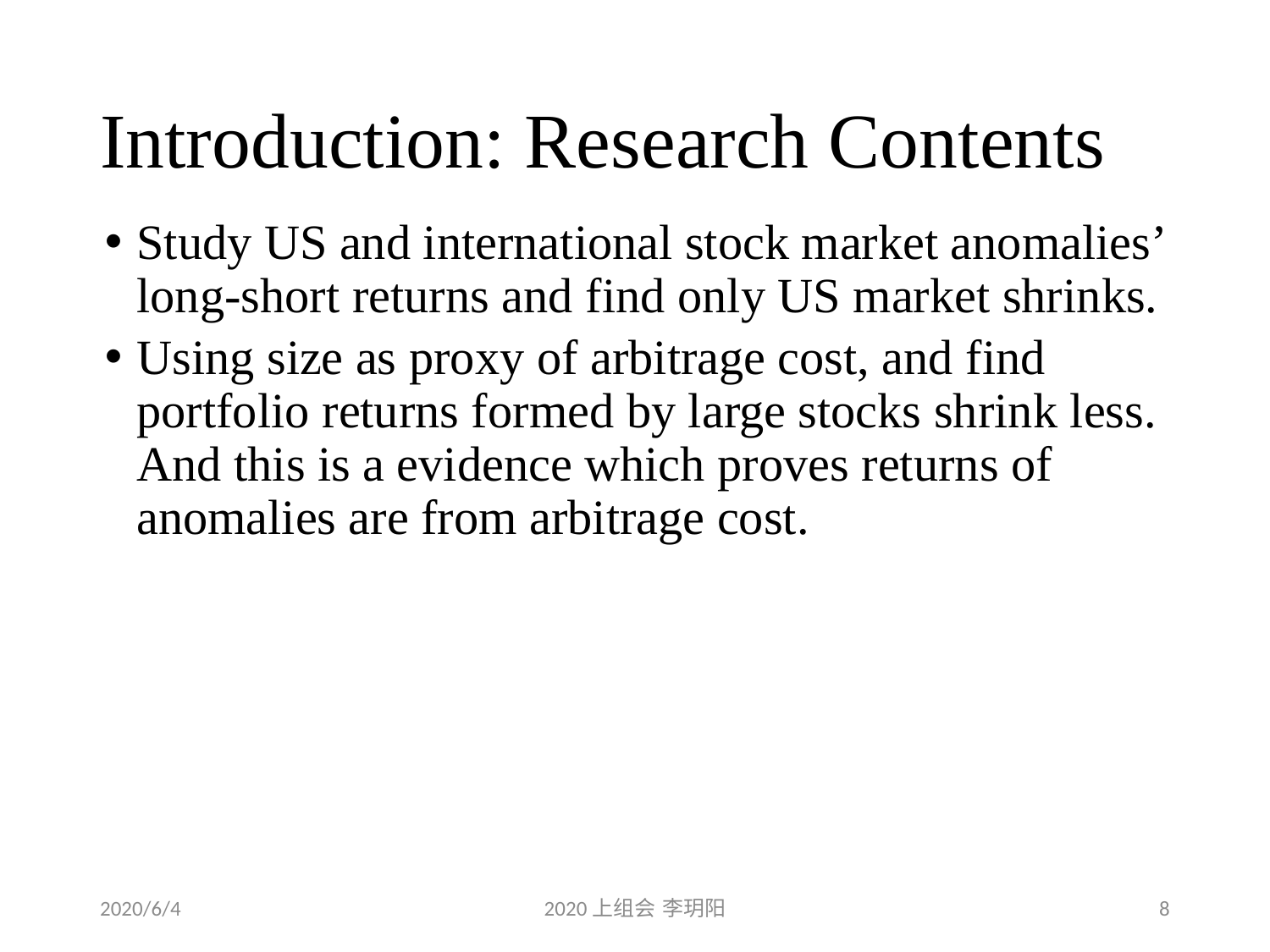

# Introduction: Research Contents
Study US and international stock market anomalies’ long-short returns and find only US market shrinks.
Using size as proxy of arbitrage cost, and find portfolio returns formed by large stocks shrink less. And this is a evidence which proves returns of anomalies are from arbitrage cost.

2020/6/4
2020上组会 李玥阳
8